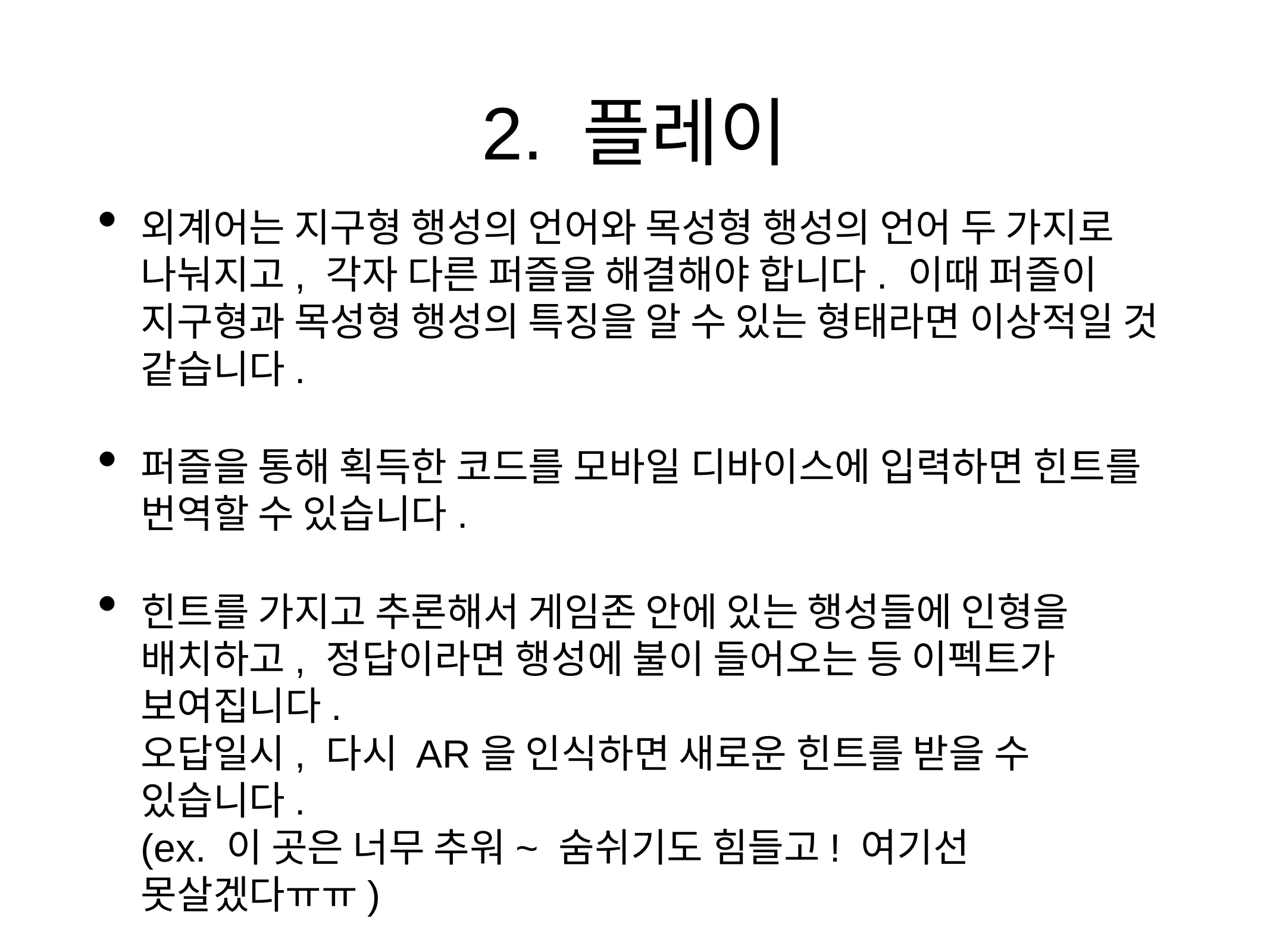

# 2. 플레이
외계어는 지구형 행성의 언어와 목성형 행성의 언어 두 가지로 나눠지고, 각자 다른 퍼즐을 해결해야 합니다. 이때 퍼즐이 지구형과 목성형 행성의 특징을 알 수 있는 형태라면 이상적일 것 같습니다.
퍼즐을 통해 획득한 코드를 모바일 디바이스에 입력하면 힌트를 번역할 수 있습니다.
힌트를 가지고 추론해서 게임존 안에 있는 행성들에 인형을 배치하고, 정답이라면 행성에 불이 들어오는 등 이펙트가 보여집니다.
오답일시, 다시 AR을 인식하면 새로운 힌트를 받을 수 있습니다.
(ex. 이 곳은 너무 추워~ 숨쉬기도 힘들고! 여기선 못살겠다ㅠㅠ)